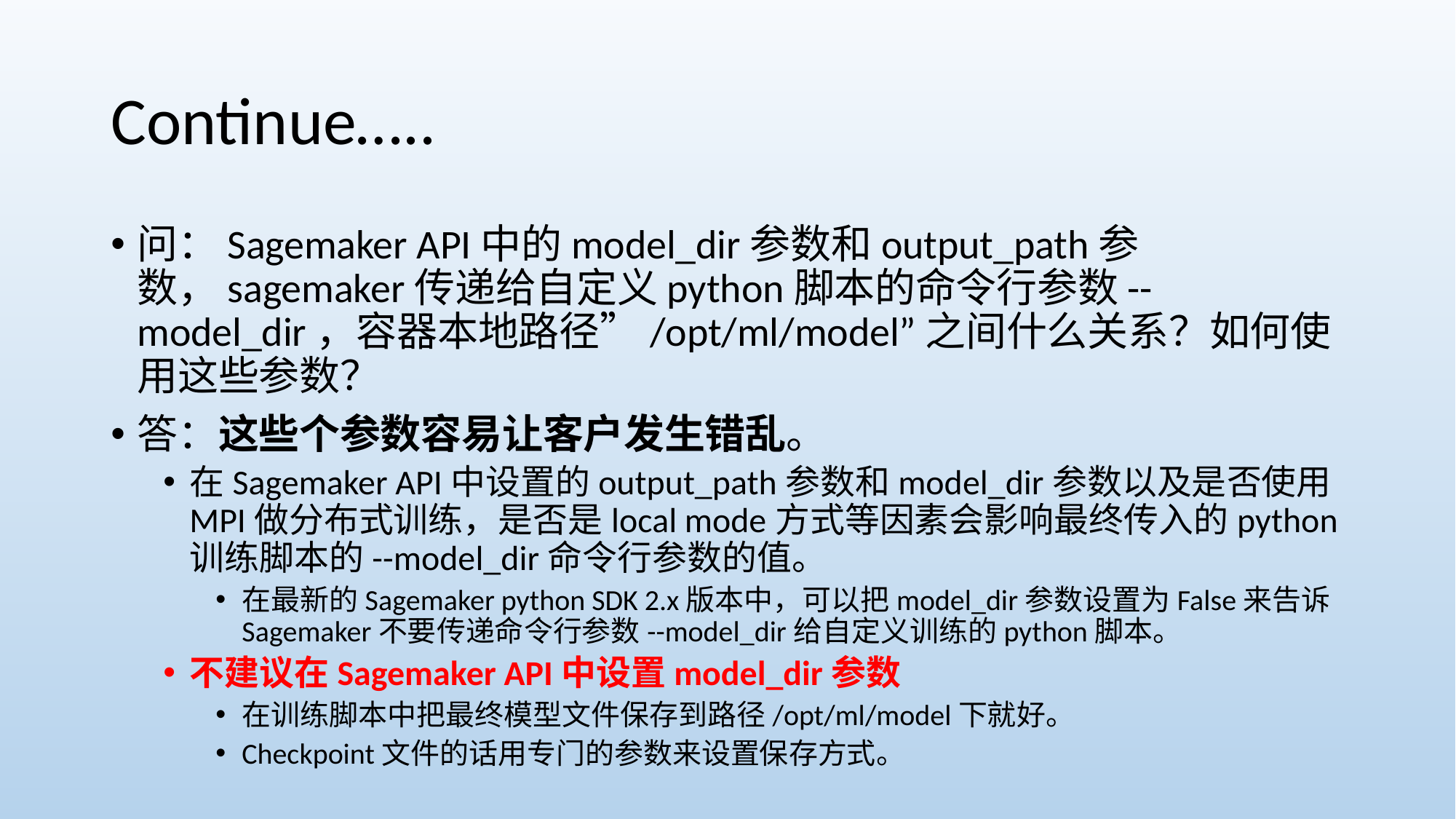

# Continue…..
问：Sagemaker API中的model_dir参数和output_path参数，sagemaker传递给自定义python脚本的命令行参数--model_dir，容器本地路径”/opt/ml/model”之间什么关系？如何使用这些参数？
答：这些个参数容易让客户发生错乱。
在Sagemaker API中设置的output_path参数和model_dir参数以及是否使用MPI做分布式训练，是否是local mode方式等因素会影响最终传入的python训练脚本的--model_dir命令行参数的值。
在最新的Sagemaker python SDK 2.x版本中，可以把model_dir参数设置为False来告诉Sagemaker不要传递命令行参数--model_dir给自定义训练的python脚本。
不建议在Sagemaker API中设置model_dir参数
在训练脚本中把最终模型文件保存到路径/opt/ml/model下就好。
Checkpoint文件的话用专门的参数来设置保存方式。